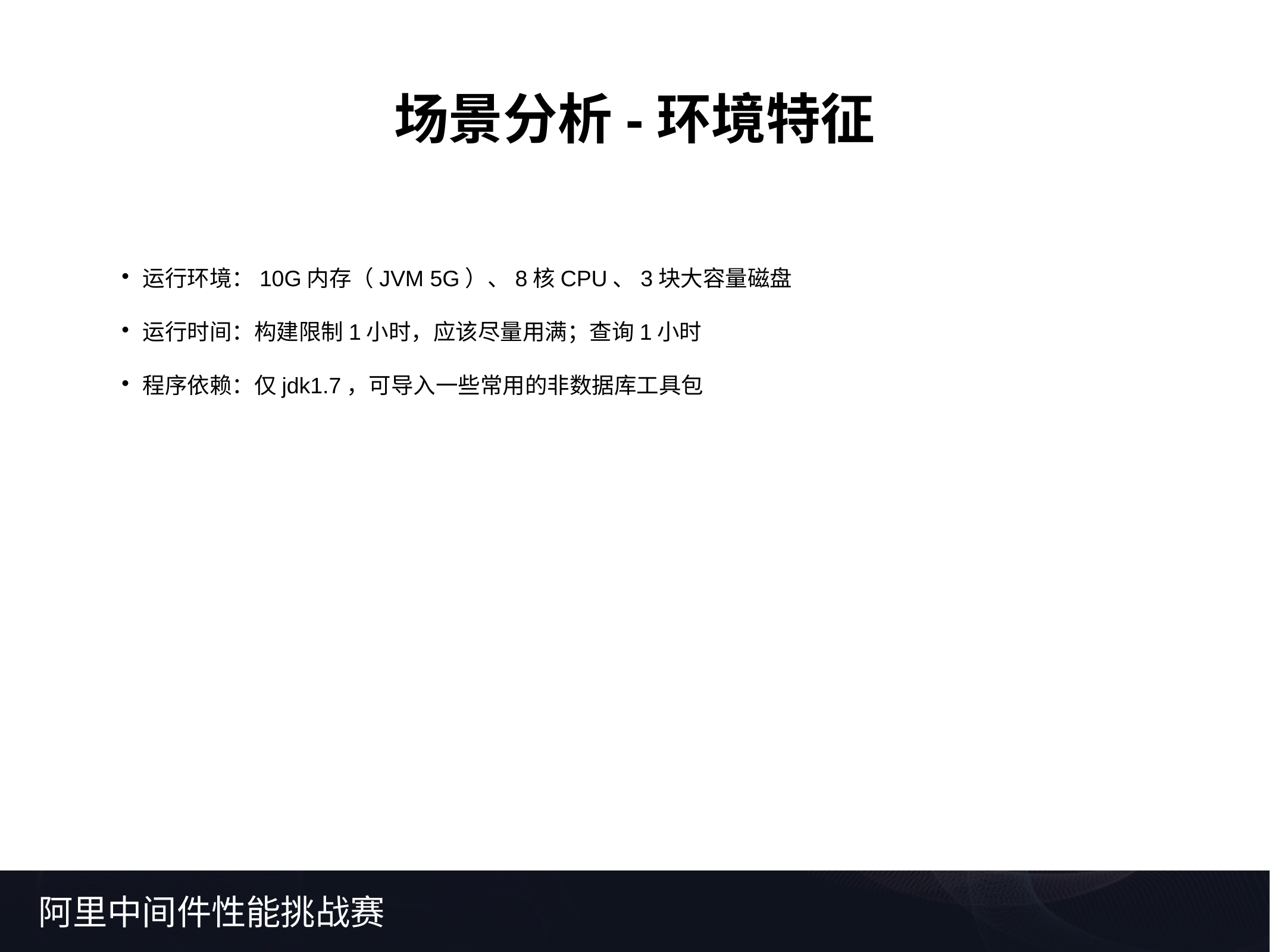

场景分析-环境特征

运行环境：10G内存（JVM 5G）、8核CPU、3块大容量磁盘
运行时间：构建限制1小时，应该尽量用满；查询1小时
程序依赖：仅jdk1.7，可导入一些常用的非数据库工具包